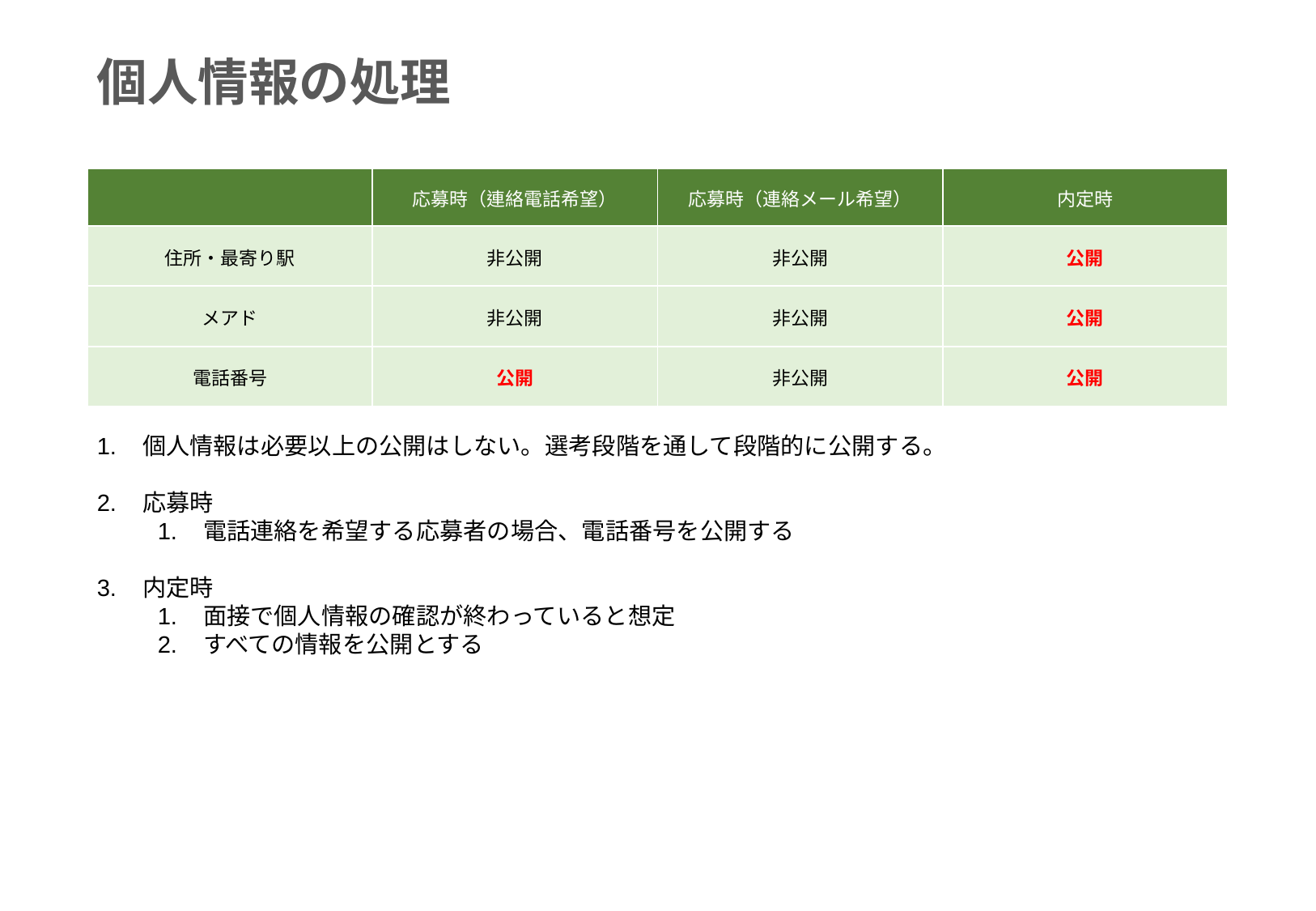

個人情報の処理
|  | 応募時（連絡電話希望） | 応募時（連絡メール希望） | 内定時 |
| --- | --- | --- | --- |
| 住所・最寄り駅 | 非公開 | 非公開 | 公開 |
| メアド | 非公開 | 非公開 | 公開 |
| 電話番号 | 公開 | 非公開 | 公開 |
個人情報は必要以上の公開はしない。選考段階を通して段階的に公開する。

応募時
電話連絡を希望する応募者の場合、電話番号を公開する

内定時
面接で個人情報の確認が終わっていると想定
すべての情報を公開とする